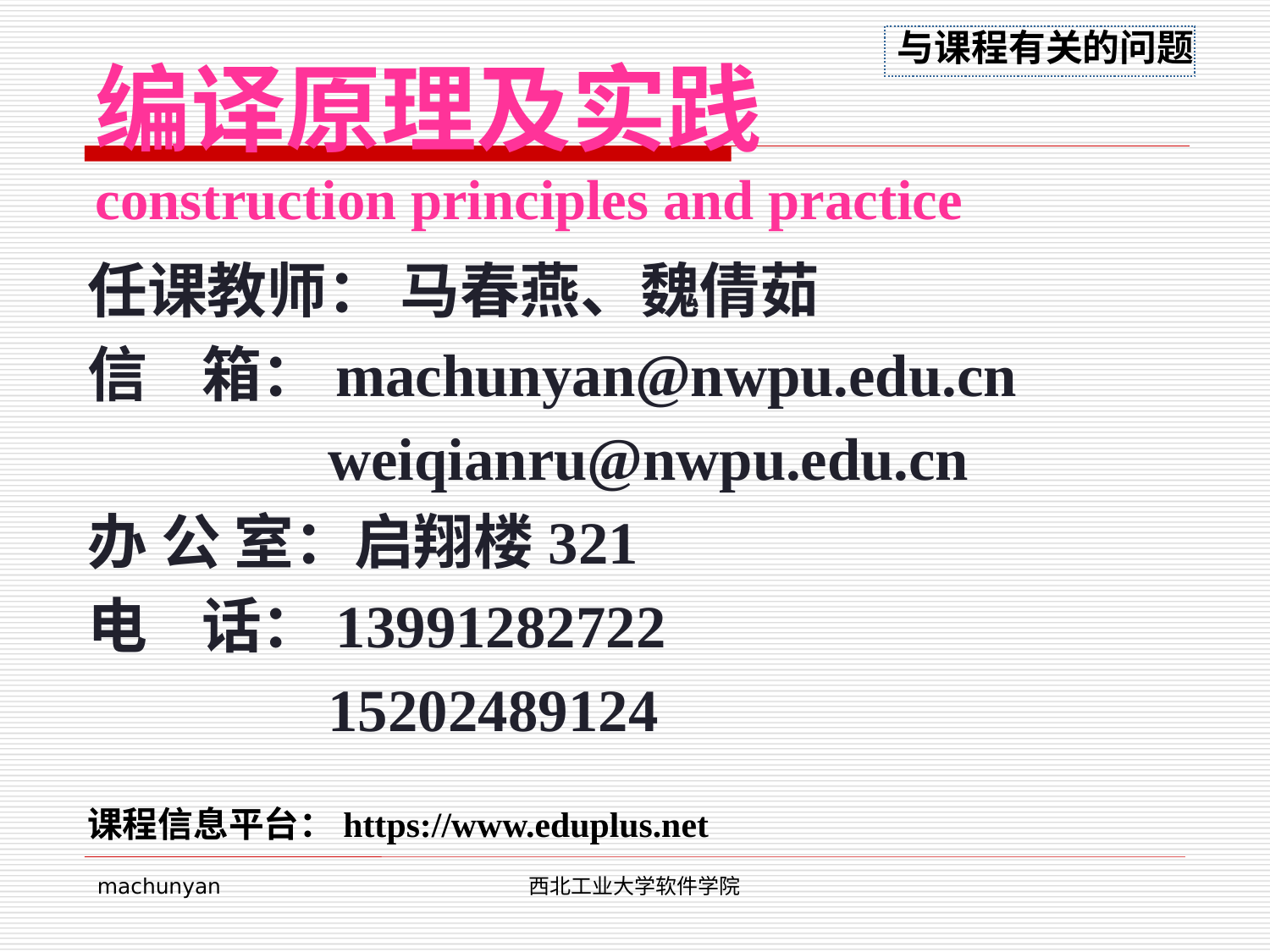

编译原理及实践
 construction principles and practice
任课教师： 马春燕、魏倩茹
信    箱：machunyan@nwpu.edu.cn
                weiqianru@nwpu.edu.cn
办 公 室：启翔楼321
电    话：13991282722
                15202489124
课程信息平台：https://www.eduplus.net
machunyan
西北工业大学软件学院
1